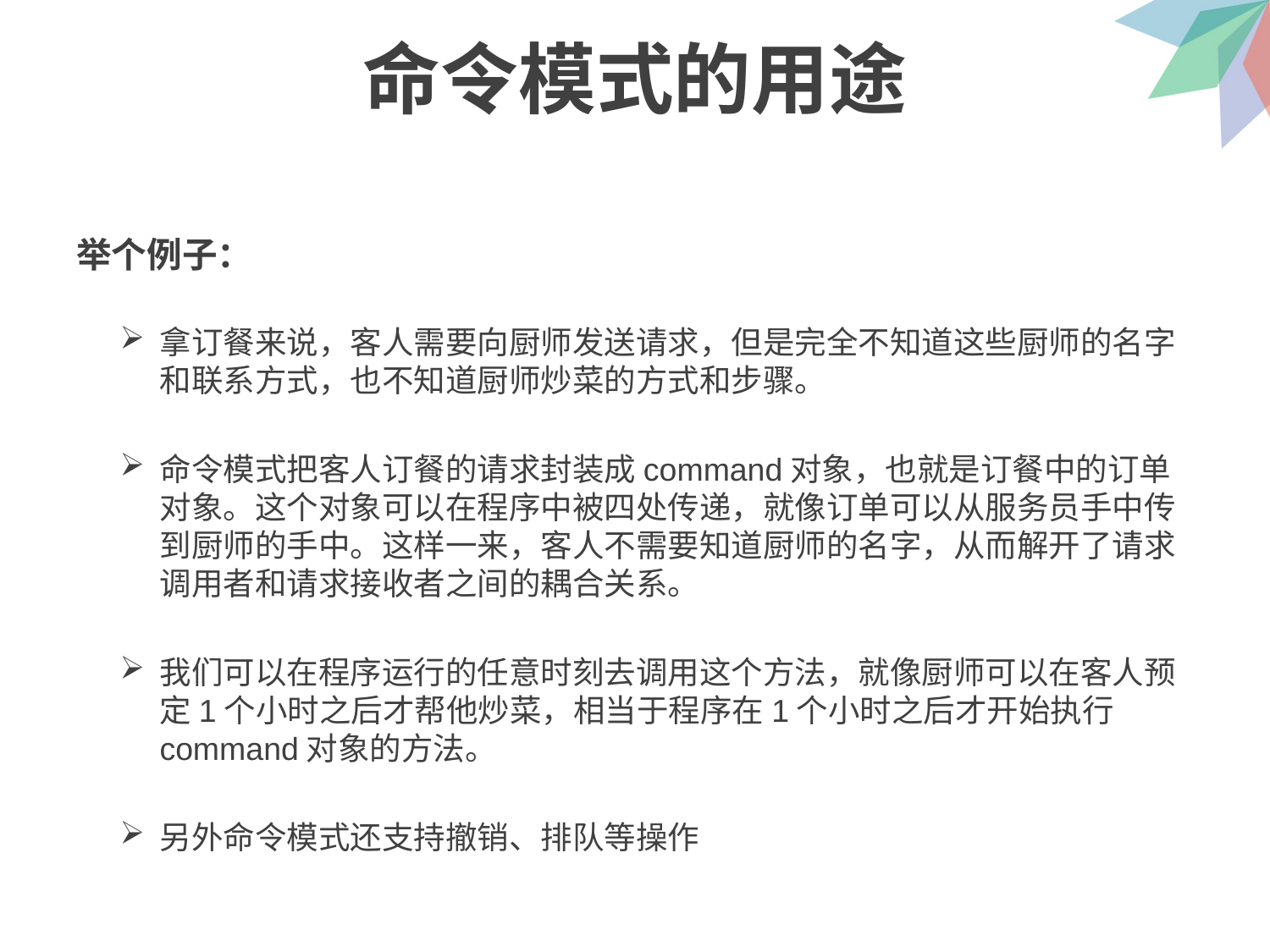

# 命令模式的用途
举个例子：
拿订餐来说，客人需要向厨师发送请求，但是完全不知道这些厨师的名字和联系方式，也不知道厨师炒菜的方式和步骤。

命令模式把客人订餐的请求封装成command对象，也就是订餐中的订单对象。这个对象可以在程序中被四处传递，就像订单可以从服务员手中传到厨师的手中。这样一来，客人不需要知道厨师的名字，从而解开了请求调用者和请求接收者之间的耦合关系。

我们可以在程序运行的任意时刻去调用这个方法，就像厨师可以在客人预定1个小时之后才帮他炒菜，相当于程序在1个小时之后才开始执行command对象的方法。

另外命令模式还支持撤销、排队等操作